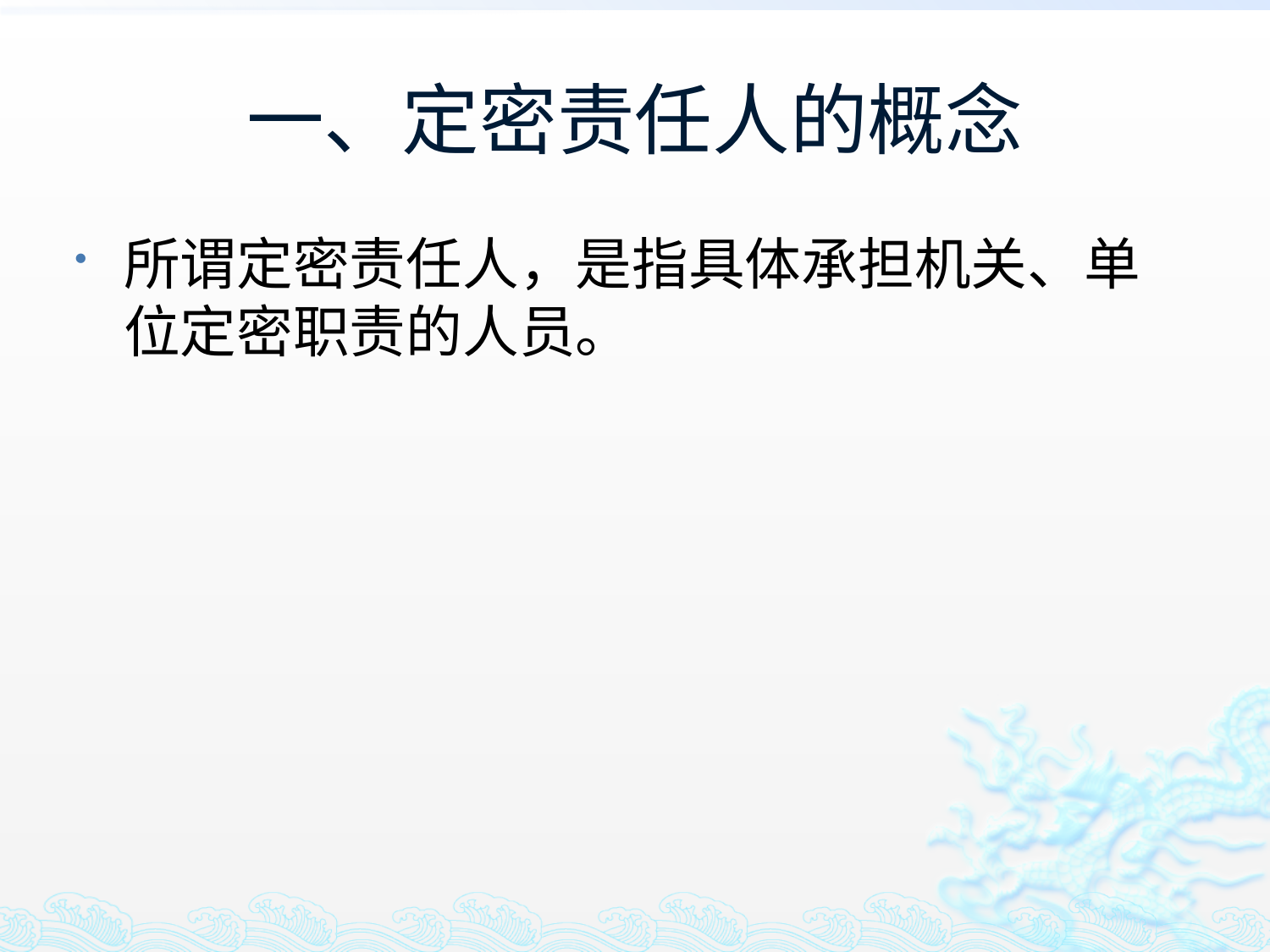

# 一、定密责任人的概念
所谓定密责任人，是指具体承担机关、单位定密职责的人员。